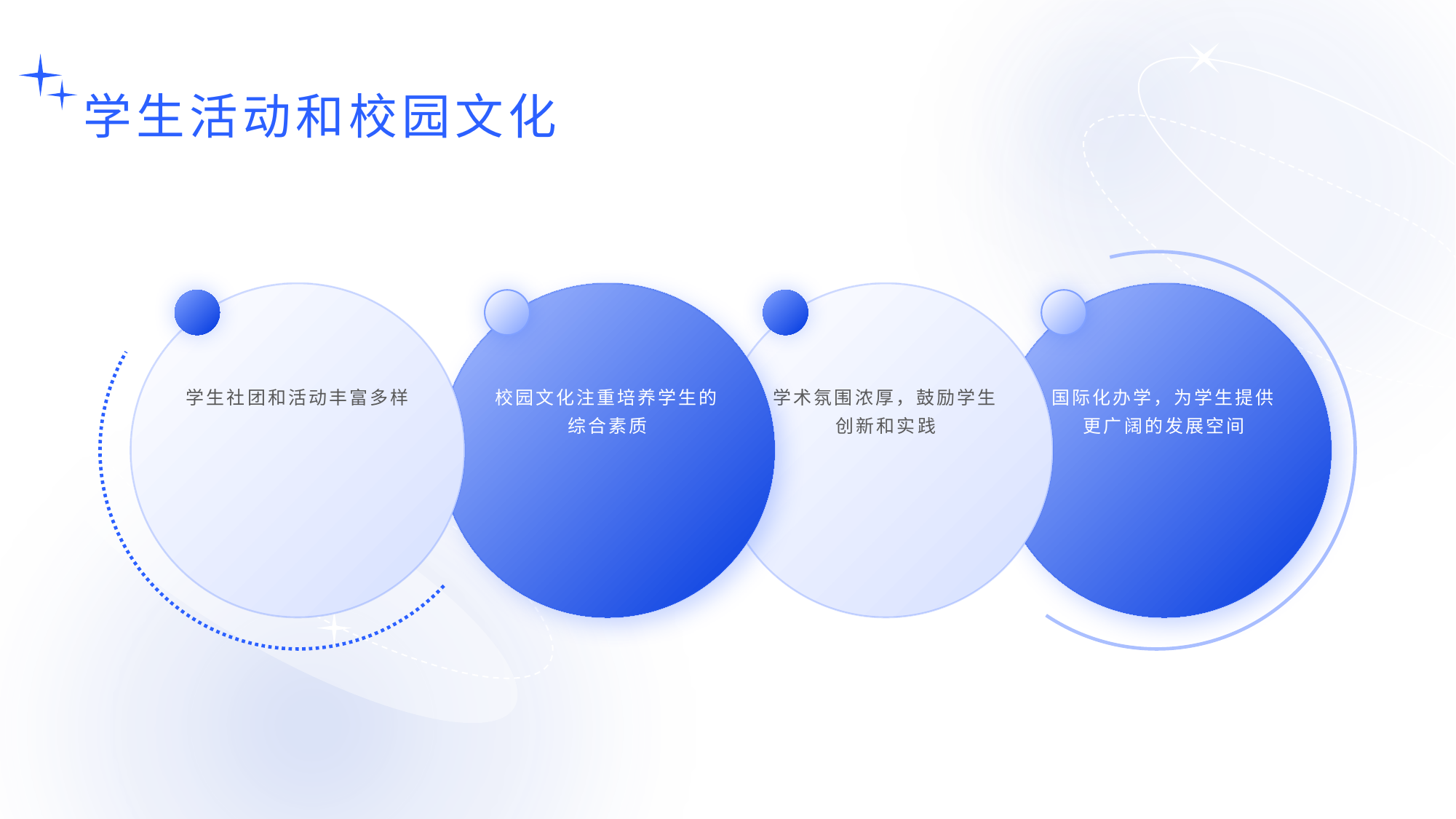

学生活动和校园文化

学生社团和活动丰富多样
校园文化注重培养学生的综合素质
学术氛围浓厚，鼓励学生创新和实践
国际化办学，为学生提供更广阔的发展空间